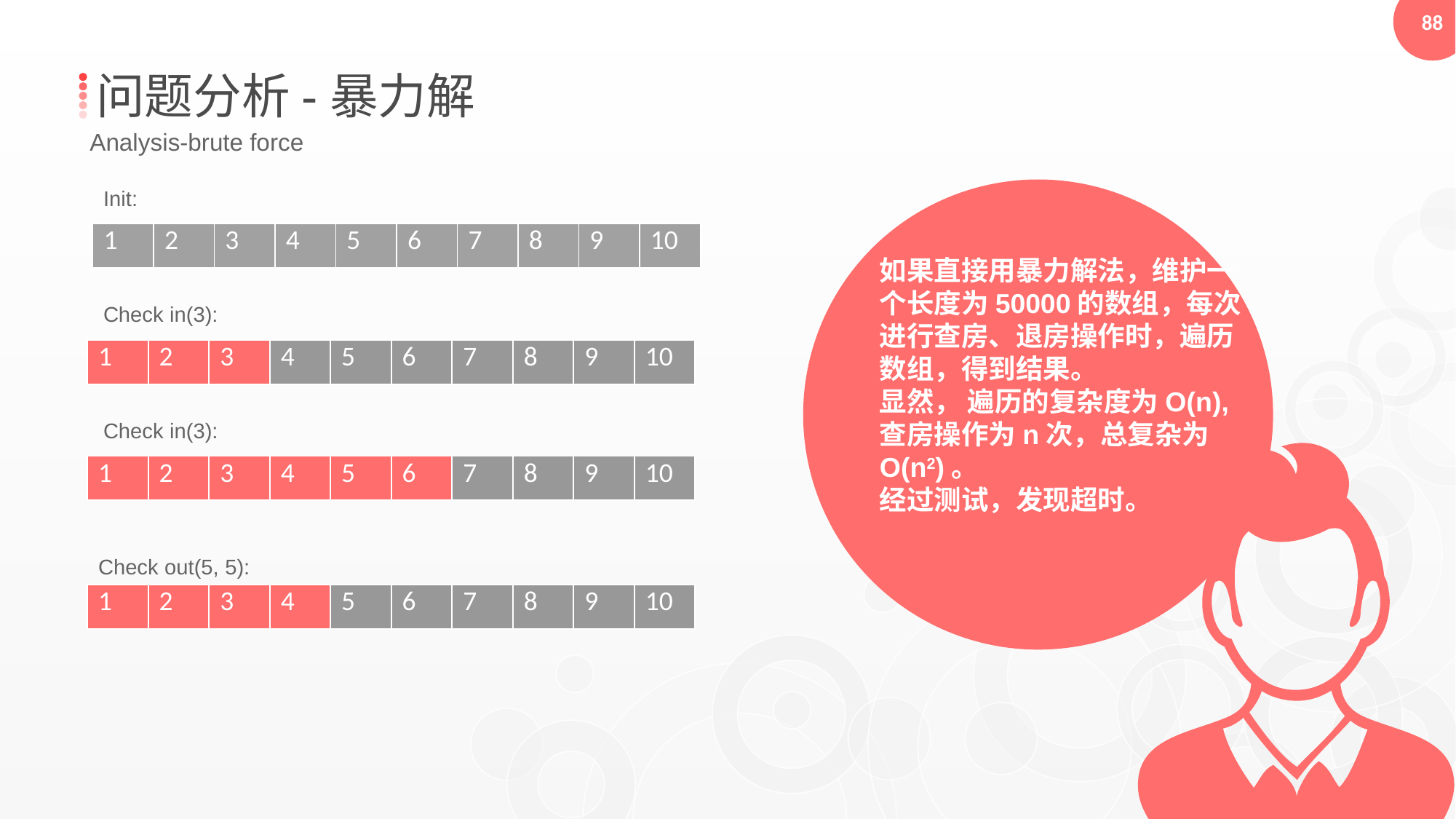

问题分析-暴力解
Analysis-brute force
Init:

| 1 | 2 | 3 | 4 | 5 | 6 | 7 | 8 | 9 | 10 |
| --- | --- | --- | --- | --- | --- | --- | --- | --- | --- |
如果直接用暴力解法，维护一个长度为50000的数组，每次进行查房、退房操作时，遍历数组，得到结果。
显然， 遍历的复杂度为O(n),查房操作为n次，总复杂为O(n2)。
经过测试，发现超时。
Check in(3):
| 1 | 2 | 3 | 4 | 5 | 6 | 7 | 8 | 9 | 10 |
| --- | --- | --- | --- | --- | --- | --- | --- | --- | --- |
Check in(3):

| 1 | 2 | 3 | 4 | 5 | 6 | 7 | 8 | 9 | 10 |
| --- | --- | --- | --- | --- | --- | --- | --- | --- | --- |
Check out(5, 5):
| 1 | 2 | 3 | 4 | 5 | 6 | 7 | 8 | 9 | 10 |
| --- | --- | --- | --- | --- | --- | --- | --- | --- | --- |